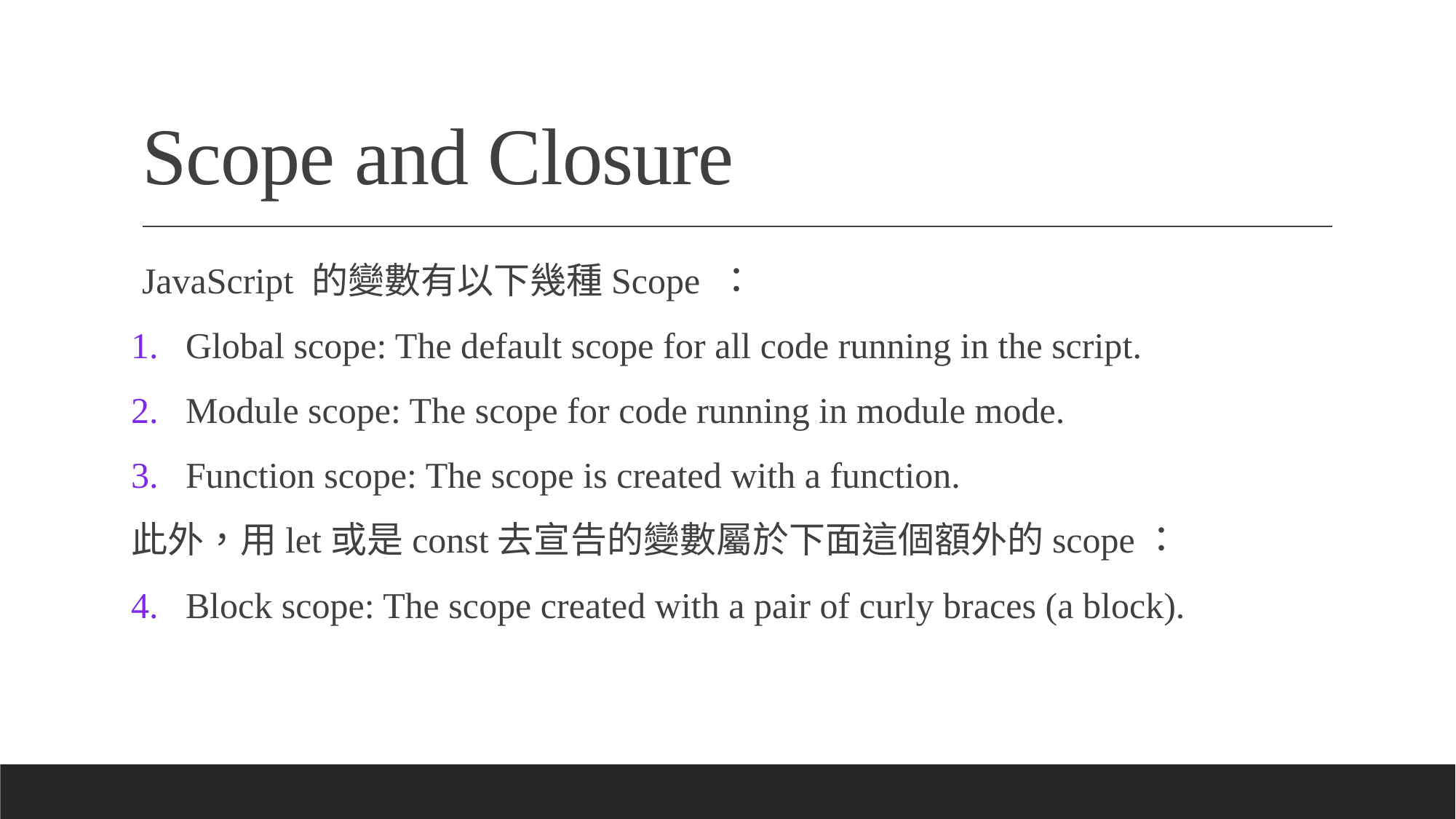

# Scope and Closure
JavaScript 的變數有以下幾種Scope ：
Global scope: The default scope for all code running in the script.
Module scope: The scope for code running in module mode.
Function scope: The scope is created with a function.
此外，用let或是const去宣告的變數屬於下面這個額外的scope：
Block scope: The scope created with a pair of curly braces (a block).